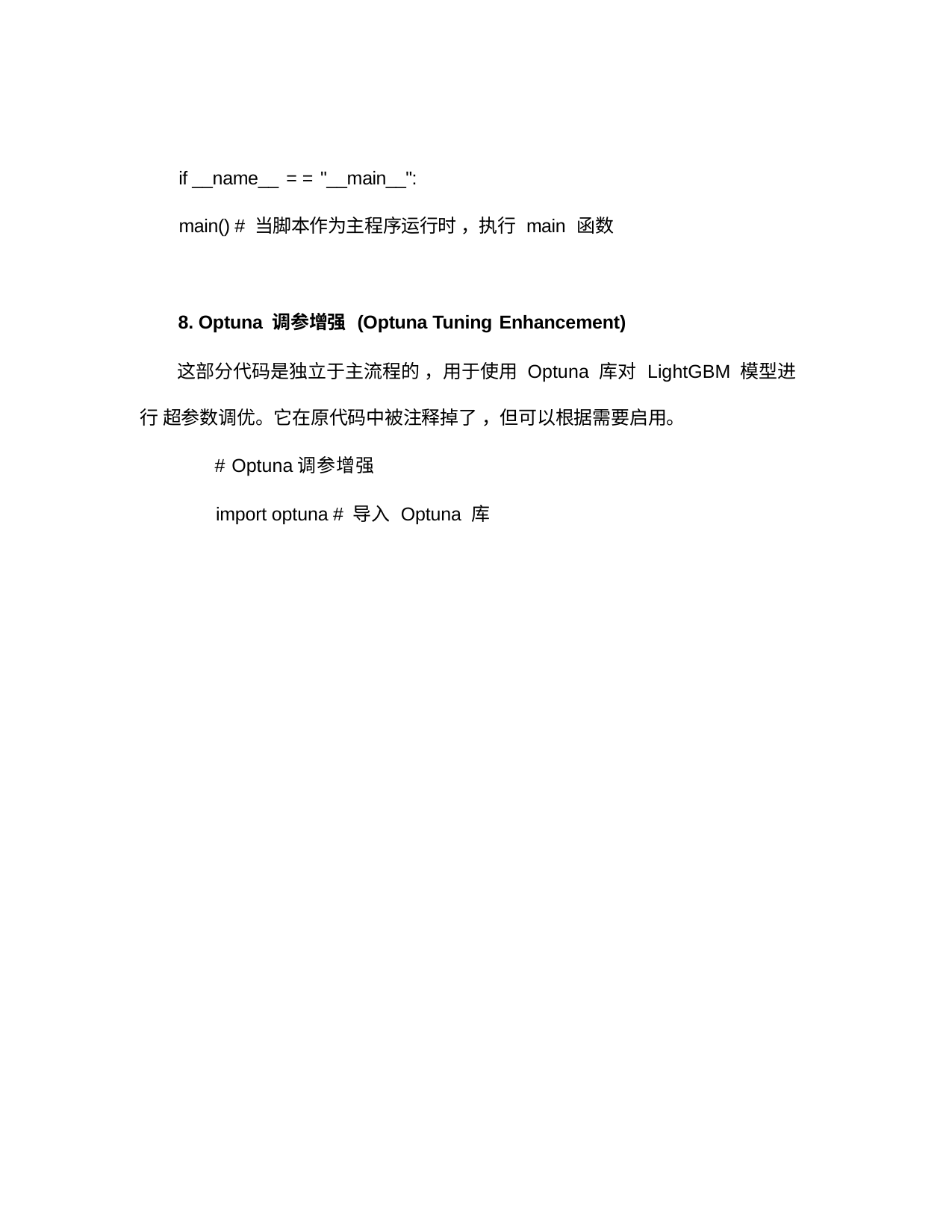

if __name__ = = "__main__":
main() # 当脚本作为主程序运行时 ，执行 main 函数

8. Optuna 调参增强 (Optuna Tuning Enhancement)
这部分代码是独立于主流程的 ，用于使用 Optuna 库对 LightGBM 模型进行 超参数调优。它在原代码中被注释掉了 ，但可以根据需要启用。
# Optuna调参增强

import optuna # 导入 Optuna 库